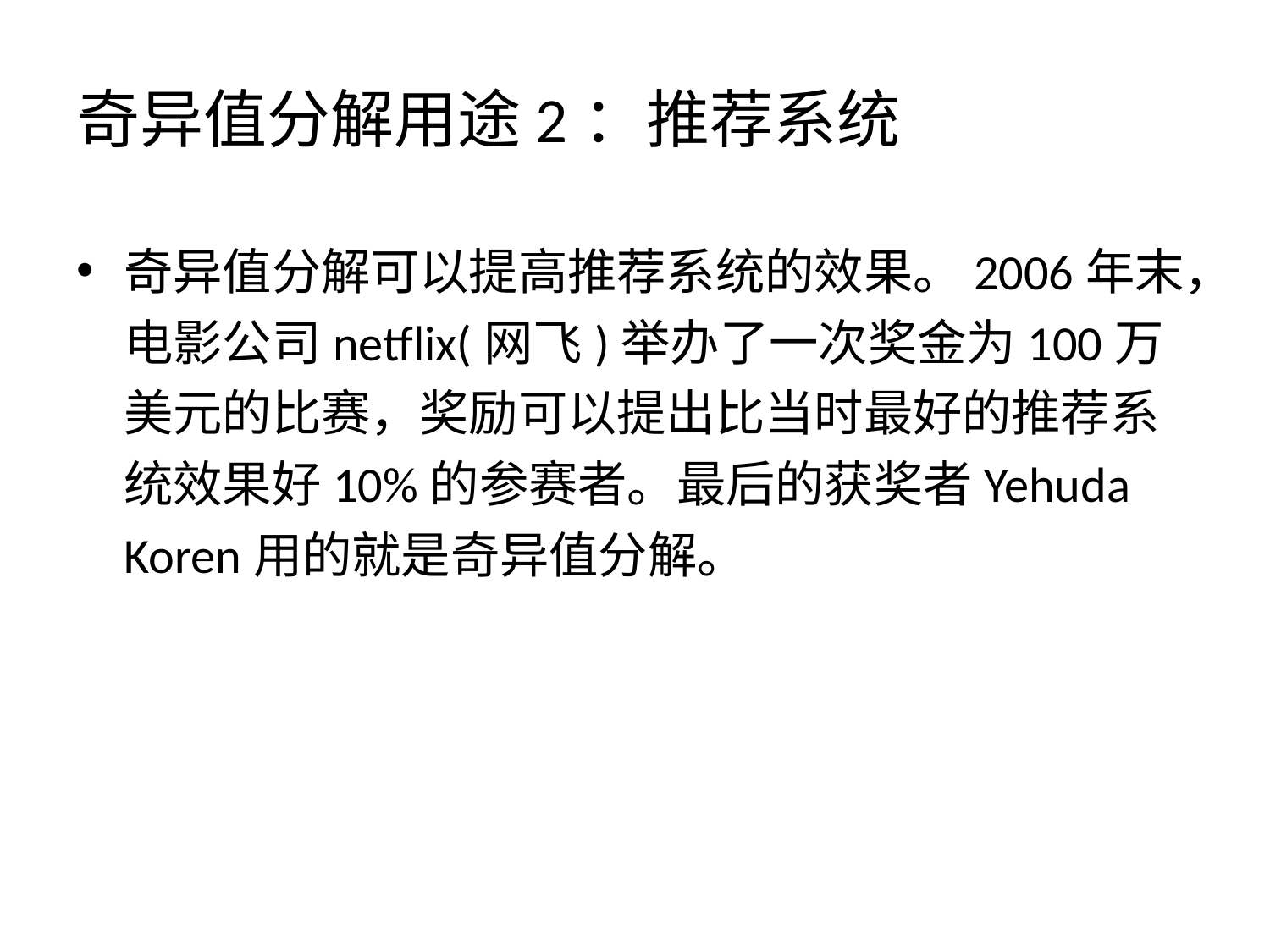

# 奇异值分解用途2：推荐系统
奇异值分解可以提高推荐系统的效果。2006年末，电影公司netflix(网飞)举办了一次奖金为100万美元的比赛，奖励可以提出比当时最好的推荐系统效果好10%的参赛者。最后的获奖者Yehuda Koren用的就是奇异值分解。